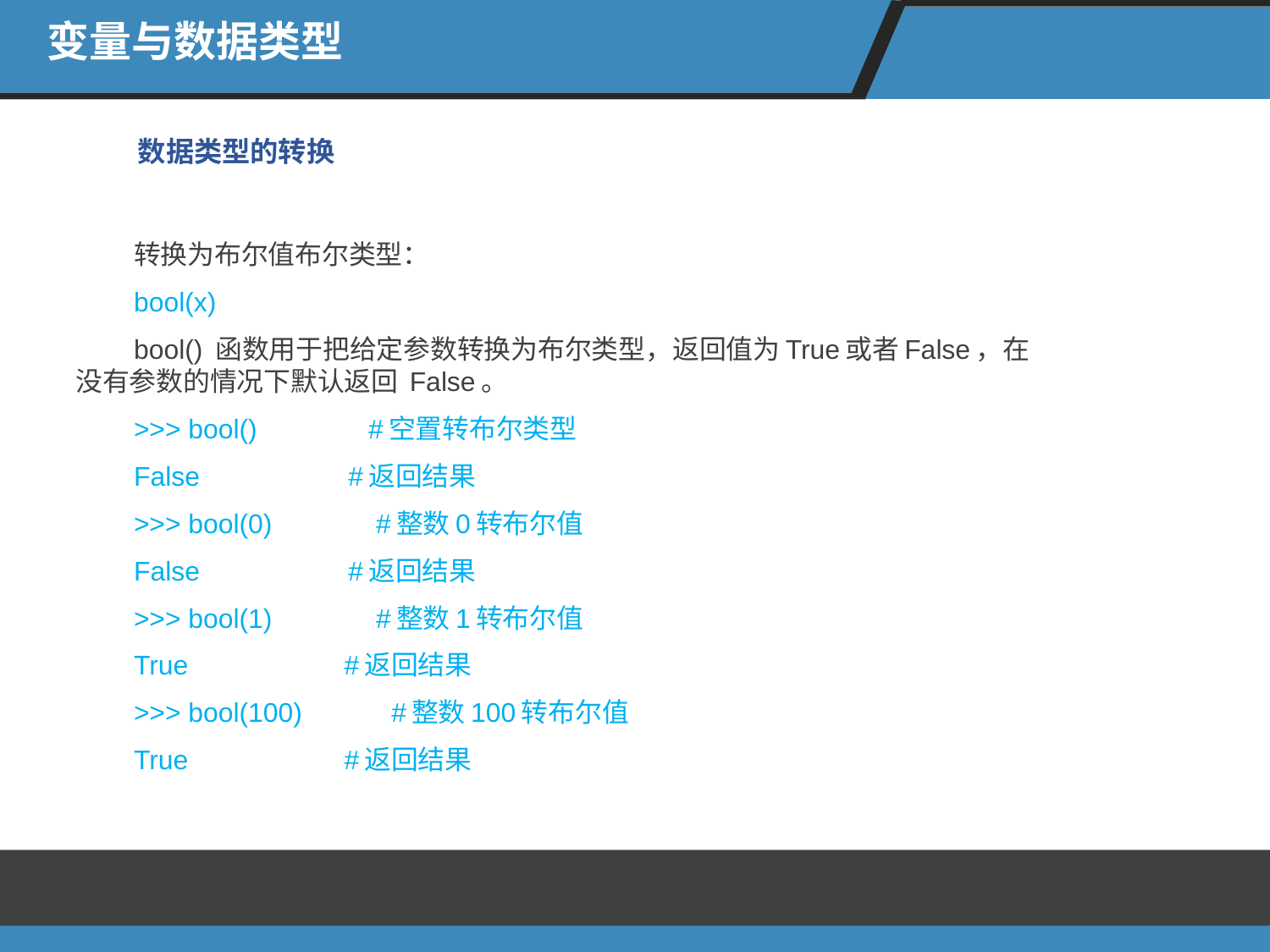

变量与数据类型
数据类型的转换
转换为布尔值布尔类型：
bool(x)
bool() 函数用于把给定参数转换为布尔类型，返回值为True或者False，在没有参数的情况下默认返回 False。
>>> bool()               #空置转布尔类型
False                    #返回结果
>>> bool(0)              #整数0转布尔值
False                    #返回结果
>>> bool(1)              #整数1转布尔值
True                     #返回结果
>>> bool(100)            #整数100转布尔值
True                     #返回结果